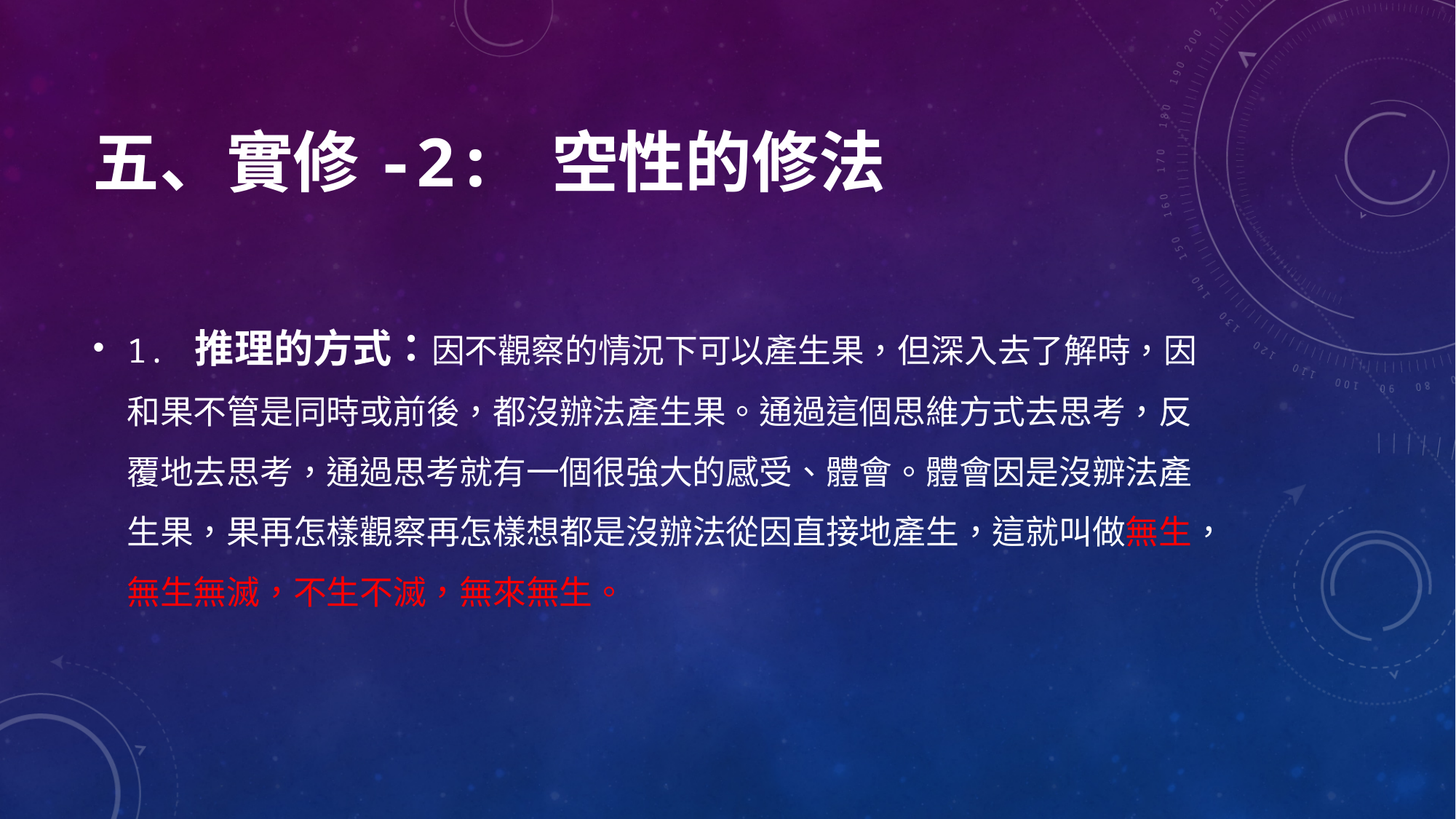

# 五、實修-2: 空性的修法
1. 推理的方式：因不觀察的情況下可以產生果，但深入去了解時，因和果不管是同時或前後，都沒辦法產生果。通過這個思維方式去思考，反覆地去思考，通過思考就有一個很強大的感受、體會。體會因是沒辧法產生果，果再怎樣觀察再怎樣想都是沒辦法從因直接地產生，這就叫做無生，無生無滅，不生不滅，無來無生。